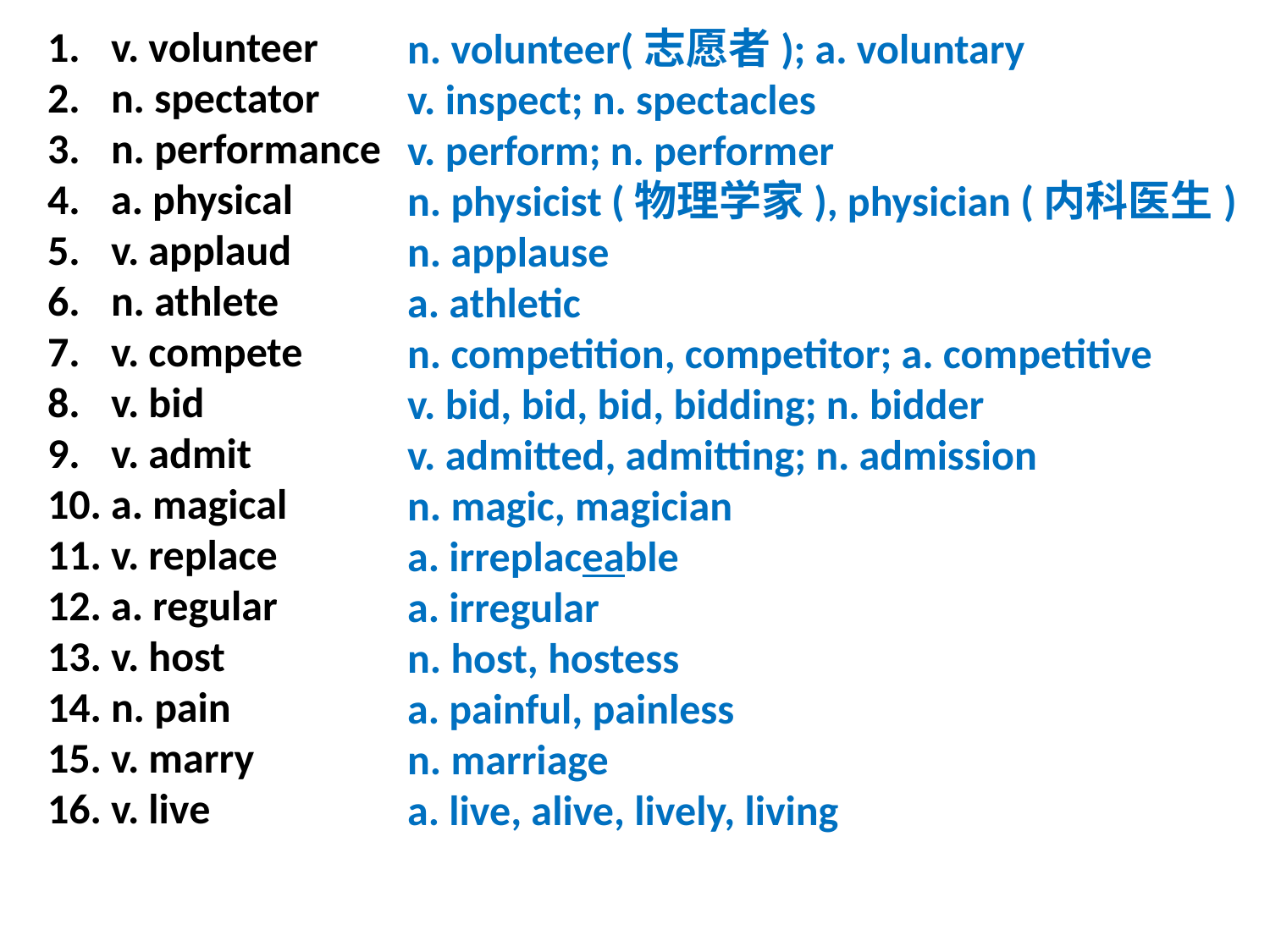

n. volunteer(志愿者); a. voluntary
v. inspect; n. spectacles
v. perform; n. performer
n. physicist (物理学家), physician (内科医生)
n. applause
a. athletic
n. competition, competitor; a. competitive
v. bid, bid, bid, bidding; n. bidder
v. admitted, admitting; n. admission
n. magic, magician
a. irreplaceable
a. irregular
n. host, hostess
a. painful, painless
n. marriage
a. live, alive, lively, living
v. volunteer
n. spectator
n. performance
a. physical
v. applaud
n. athlete
v. compete
v. bid
v. admit
a. magical
v. replace
a. regular
v. host
n. pain
v. marry
v. live